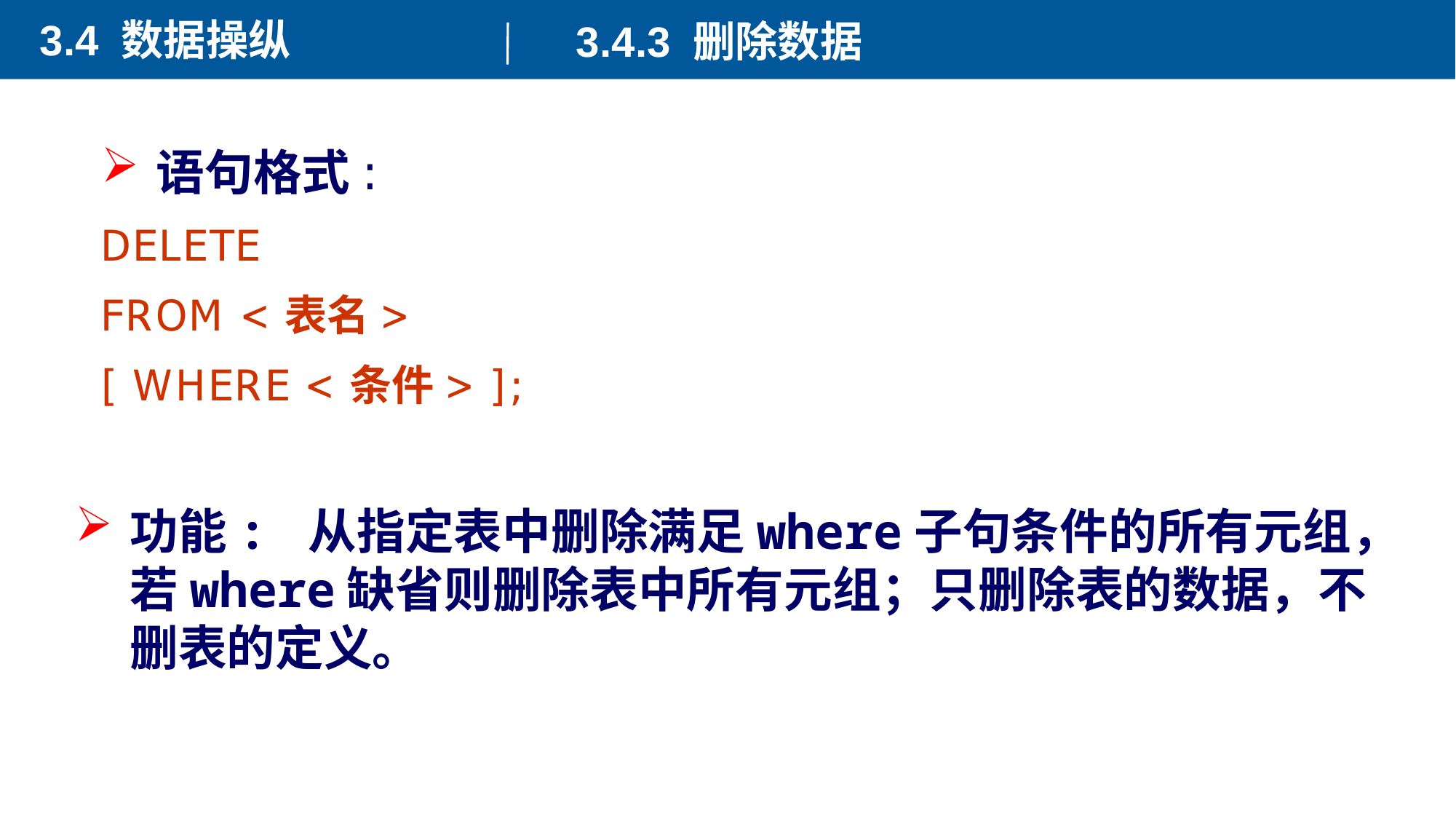

3.4 数据操纵
3.4.3 删除数据
语句格式:
DELETE
FROM <表名>
[ WHERE <条件> ];
功能: 从指定表中删除满足where子句条件的所有元组，若where缺省则删除表中所有元组；只删除表的数据，不删表的定义。